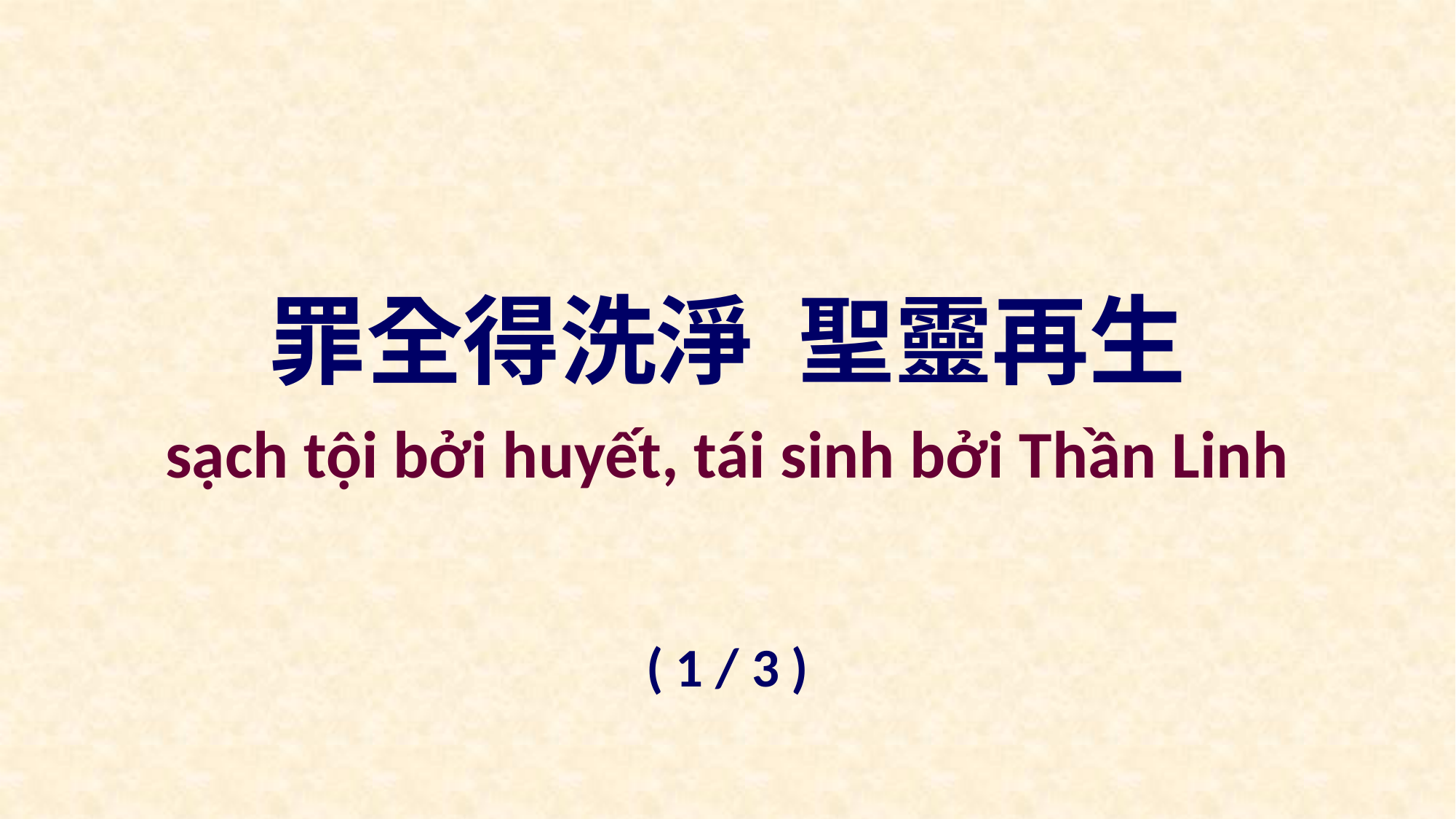

罪全得洗淨  聖靈再生
sạch tội bởi huyết, tái sinh bởi Thần Linh
( 1 / 3 )